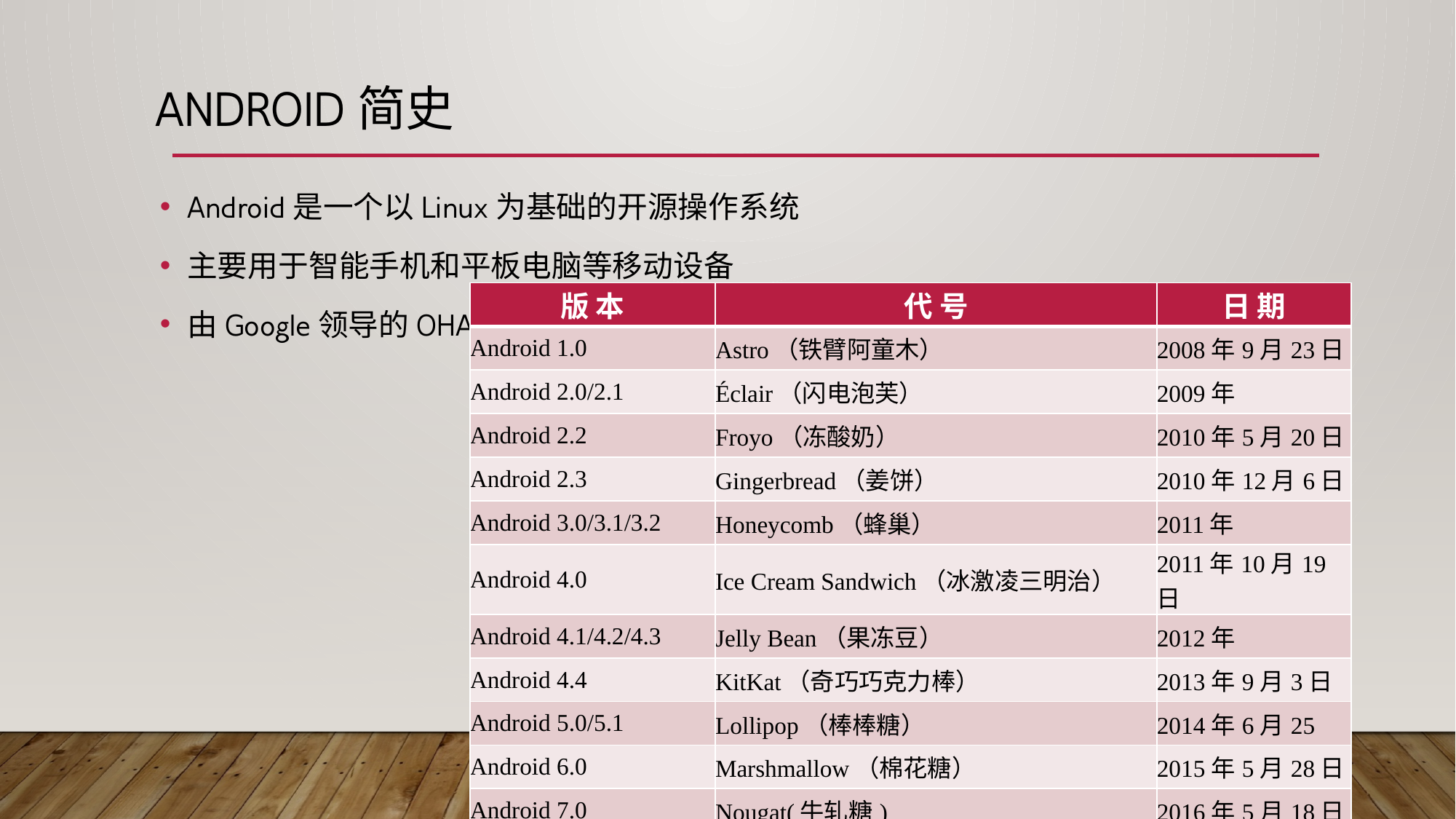

# Android简史
Android是一个以Linux为基础的开源操作系统
主要用于智能手机和平板电脑等移动设备
由Google领导的OHA（Open Handset Alliance，开放手机联盟）持续维护与更新

| 版 本 | 代 号 | 日 期 |
| --- | --- | --- |
| Android 1.0 | Astro（铁臂阿童木） | 2008年9月23日 |
| Android 2.0/2.1 | Éclair（闪电泡芙） | 2009年 |
| Android 2.2 | Froyo（冻酸奶） | 2010年5月20日 |
| Android 2.3 | Gingerbread（姜饼） | 2010年12月6日 |
| Android 3.0/3.1/3.2 | Honeycomb（蜂巢） | 2011年 |
| Android 4.0 | Ice Cream Sandwich（冰激凌三明治） | 2011年10月19日 |
| Android 4.1/4.2/4.3 | Jelly Bean（果冻豆） | 2012年 |
| Android 4.4 | KitKat（奇巧巧克力棒） | 2013年9月3日 |
| Android 5.0/5.1 | Lollipop（棒棒糖） | 2014年6月25 |
| Android 6.0 | Marshmallow（棉花糖） | 2015年5月28日 |
| Android 7.0 | Nougat(牛轧糖) | 2016年5月18日 |